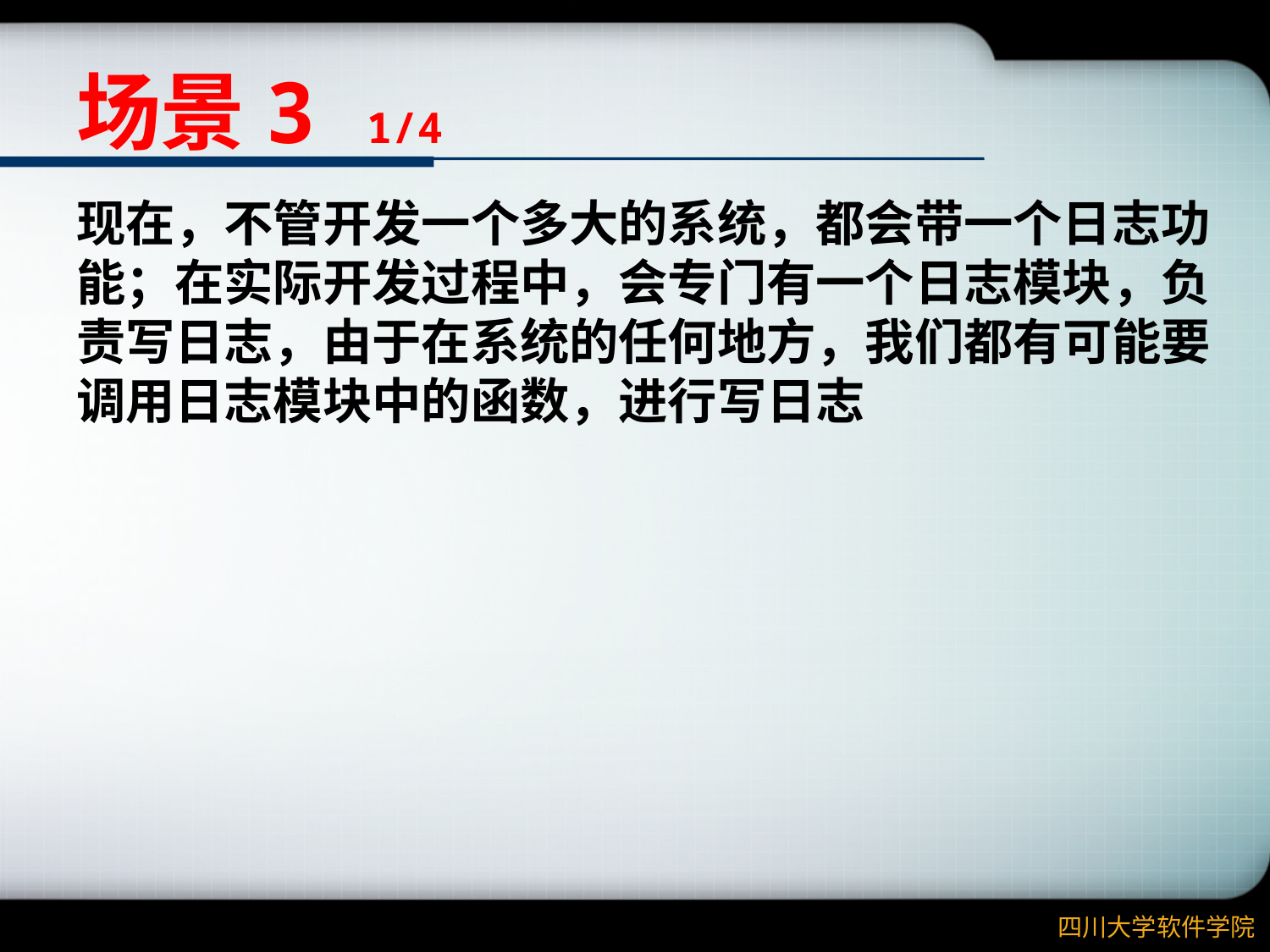

# 场景3 1/4
现在，不管开发一个多大的系统，都会带一个日志功能；在实际开发过程中，会专门有一个日志模块，负责写日志，由于在系统的任何地方，我们都有可能要调用日志模块中的函数，进行写日志